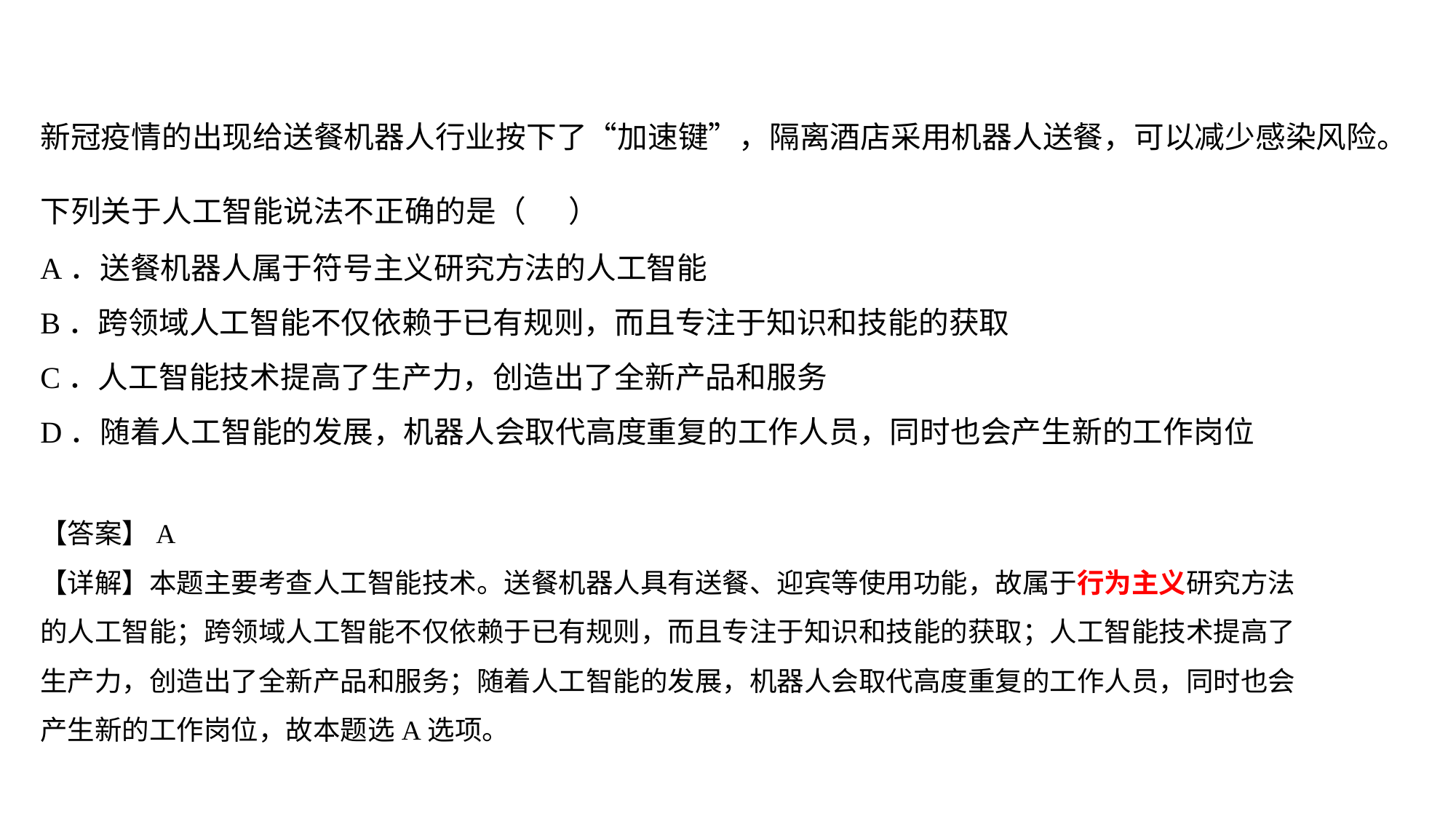

新冠疫情的出现给送餐机器人行业按下了“加速键”，隔离酒店采用机器人送餐，可以减少感染风险。下列关于人工智能说法不正确的是（    ）
A．送餐机器人属于符号主义研究方法的人工智能
B．跨领域人工智能不仅依赖于已有规则，而且专注于知识和技能的获取
C．人工智能技术提高了生产力，创造出了全新产品和服务
D．随着人工智能的发展，机器人会取代高度重复的工作人员，同时也会产生新的工作岗位
【答案】A
【详解】本题主要考查人工智能技术。送餐机器人具有送餐、迎宾等使用功能，故属于行为主义研究方法的人工智能；跨领域人工智能不仅依赖于已有规则，而且专注于知识和技能的获取；人工智能技术提高了生产力，创造出了全新产品和服务；随着人工智能的发展，机器人会取代高度重复的工作人员，同时也会产生新的工作岗位，故本题选A选项。